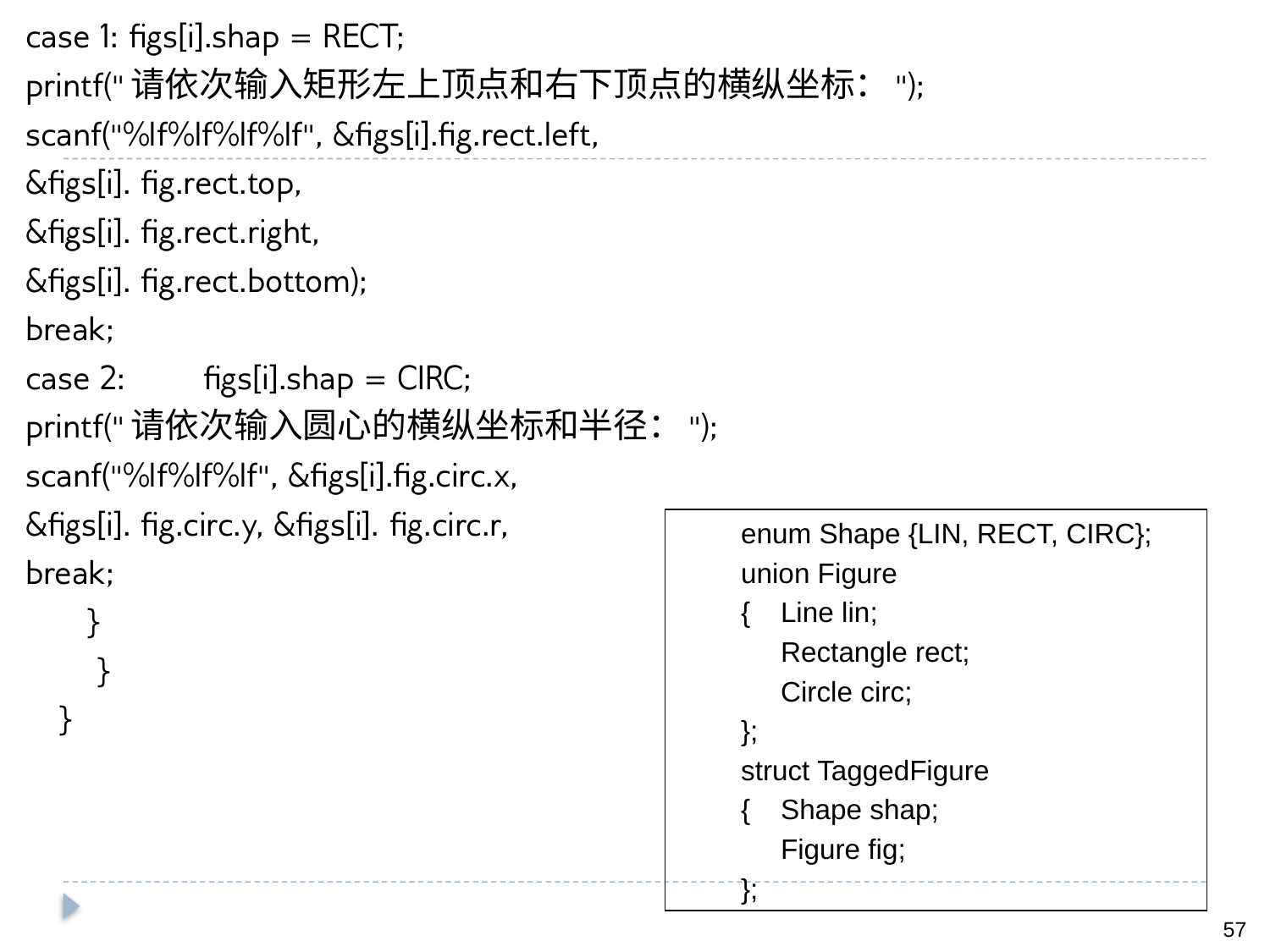

case 1: figs[i].shap = RECT;
				printf("请依次输入矩形左上顶点和右下顶点的横纵坐标：");
				scanf("%lf%lf%lf%lf", &figs[i].fig.rect.left,
					&figs[i]. fig.rect.top,
					&figs[i]. fig.rect.right,
					&figs[i]. fig.rect.bottom);
				break;
			case 2:	figs[i].shap = CIRC;
				printf("请依次输入圆心的横纵坐标和半径：");
				scanf("%lf%lf%lf", &figs[i].fig.circ.x,
					&figs[i]. fig.circ.y, &figs[i]. fig.circ.r,
				break;
		      }
	       }
       }

enum Shape {LIN, RECT, CIRC};
union Figure
{	Line lin;
	Rectangle rect;
	Circle circ;
};
struct TaggedFigure
{	Shape shap;
	Figure fig;
};
57